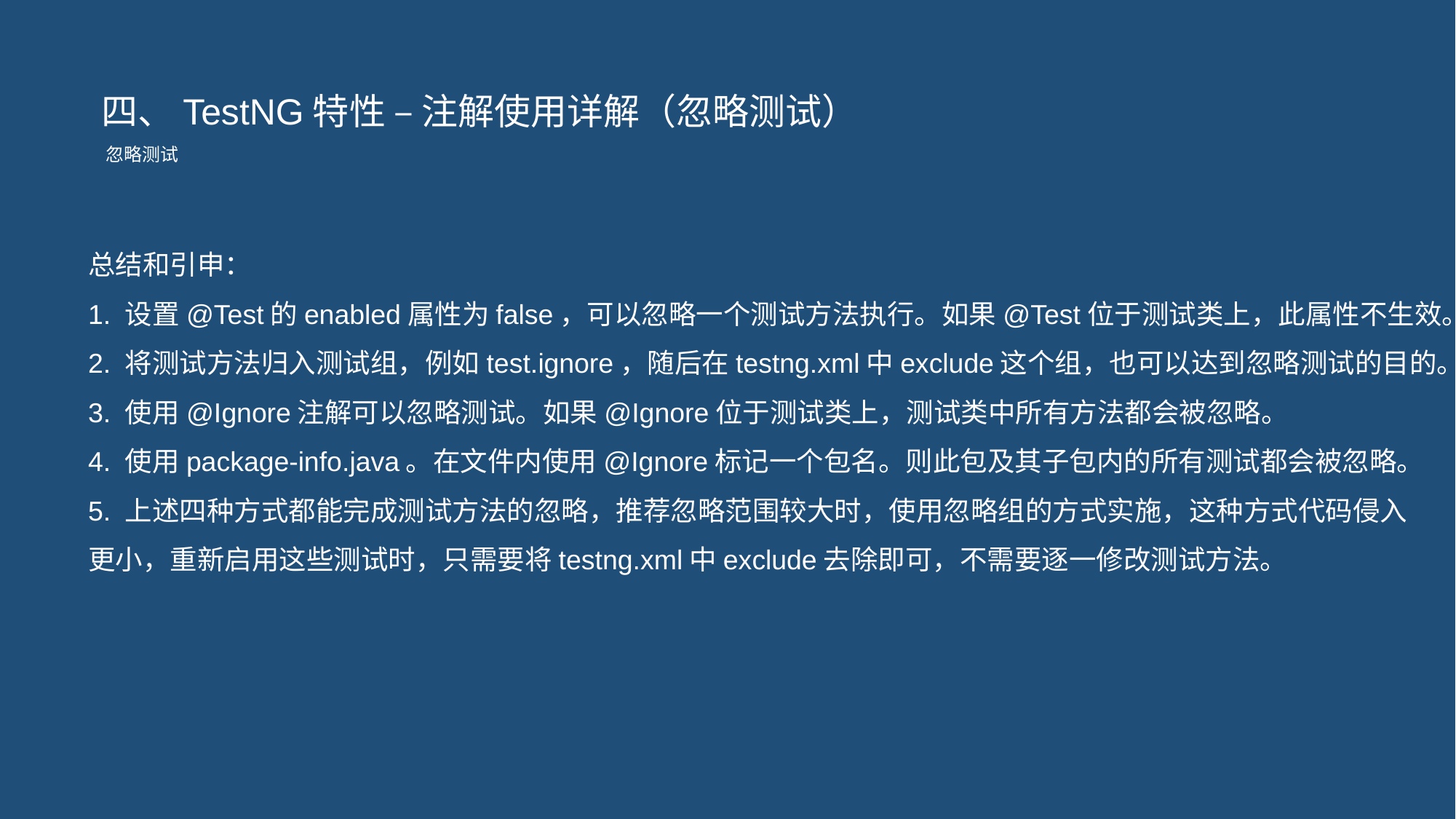

四、TestNG特性 – 注解使用详解（忽略测试）
忽略测试
总结和引申：
1. 设置@Test的enabled属性为false，可以忽略一个测试方法执行。如果@Test位于测试类上，此属性不生效。
2. 将测试方法归入测试组，例如test.ignore，随后在testng.xml中exclude这个组，也可以达到忽略测试的目的。
3. 使用@Ignore注解可以忽略测试。如果@Ignore位于测试类上，测试类中所有方法都会被忽略。
4. 使用package-info.java。在文件内使用@Ignore标记一个包名。则此包及其子包内的所有测试都会被忽略。
5. 上述四种方式都能完成测试方法的忽略，推荐忽略范围较大时，使用忽略组的方式实施，这种方式代码侵入
更小，重新启用这些测试时，只需要将testng.xml中exclude去除即可，不需要逐一修改测试方法。